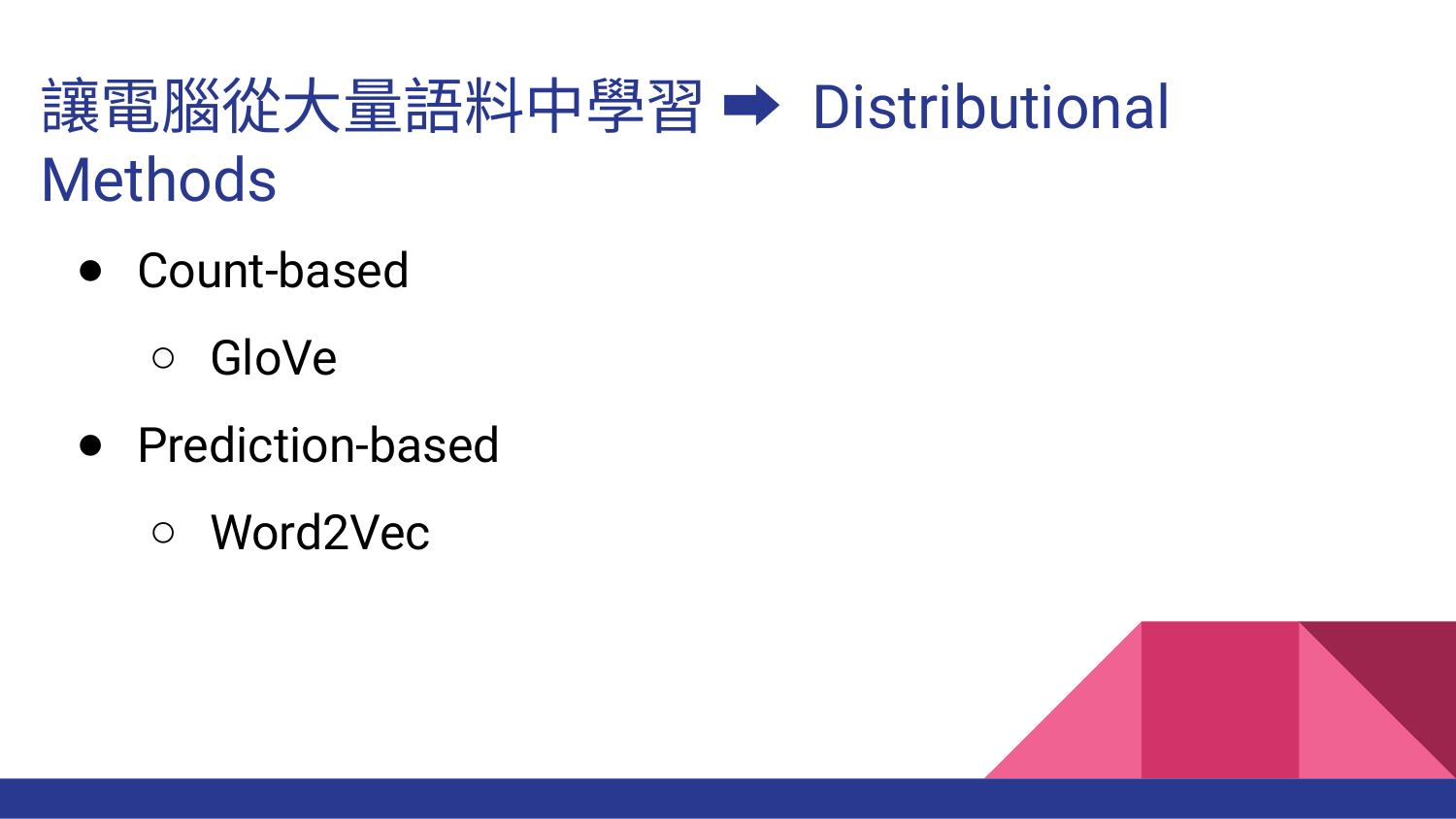

# 讓電腦從大量語料中學習 ➡ Distributional Methods
Count-based
GloVe
Prediction-based
Word2Vec